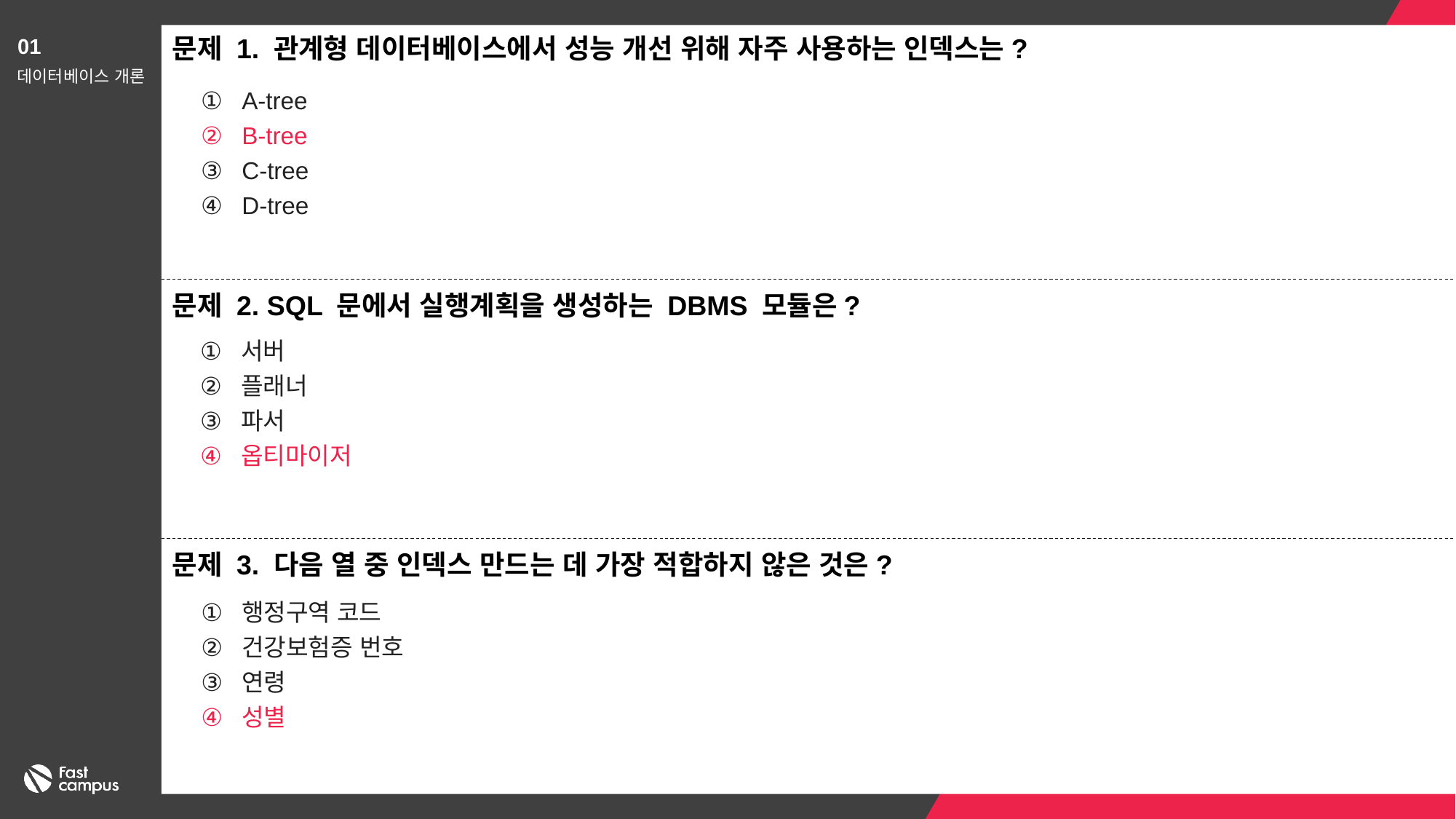

문제 1. 관계형 데이터베이스에서 성능 개선 위해 자주 사용하는 인덱스는?
01
데이터베이스 개론
A-tree
B-tree
C-tree
D-tree
문제 2. SQL 문에서 실행계획을 생성하는 DBMS 모듈은?
서버
플래너
파서
옵티마이저
문제 3. 다음 열 중 인덱스 만드는 데 가장 적합하지 않은 것은?
행정구역 코드
건강보험증 번호
연령
성별